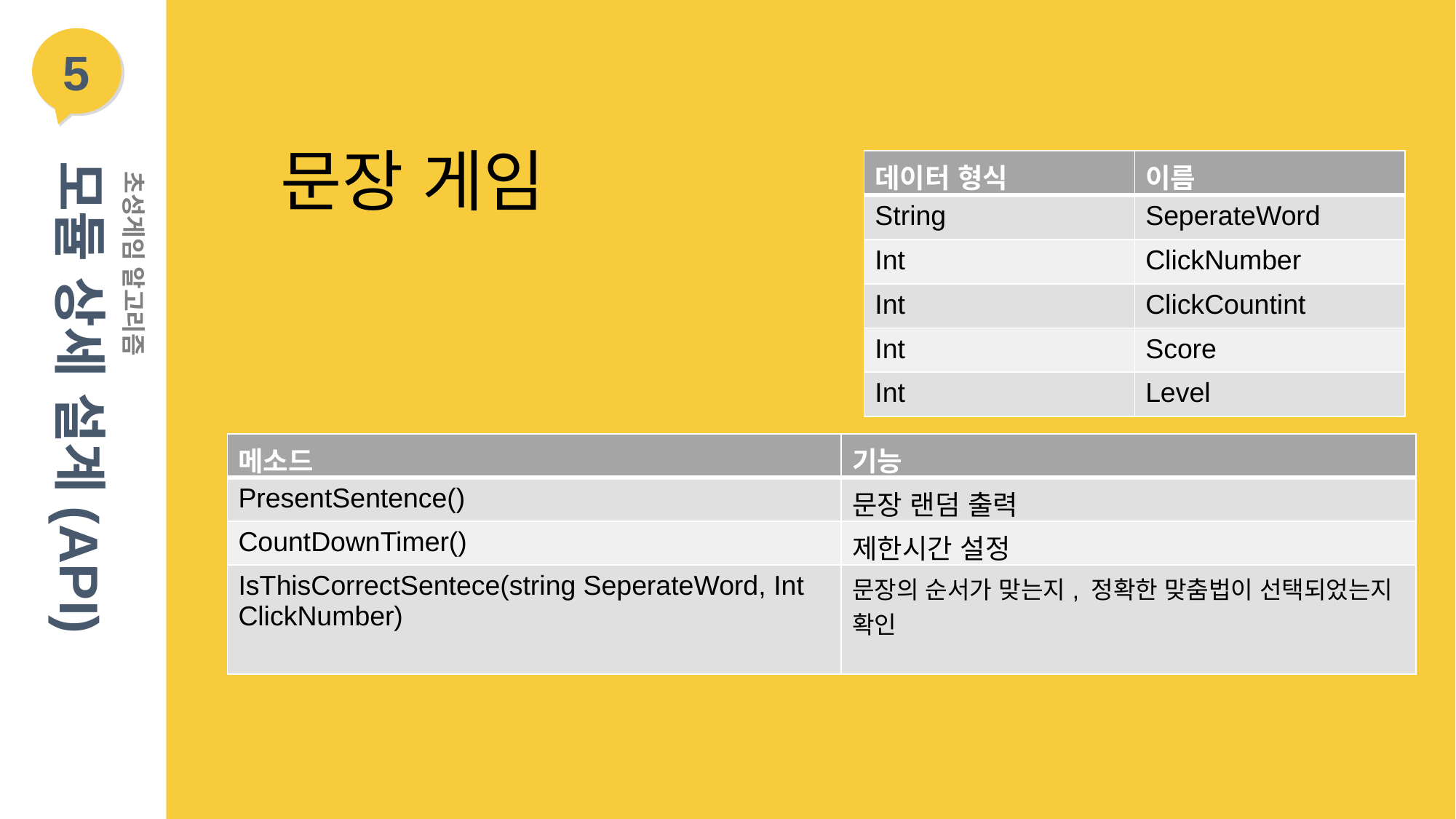

5

문장 게임
모듈 상세 설계(API)
| 데이터 형식 | 이름 |
| --- | --- |
| String | SeperateWord |
| Int | ClickNumber |
| Int | ClickCountint |
| Int | Score |
| Int | Level |
초성게임 알고리즘
| 메소드 | 기능 |
| --- | --- |
| PresentSentence() | 문장 랜덤 출력 |
| CountDownTimer() | 제한시간 설정 |
| IsThisCorrectSentece(string SeperateWord, Int ClickNumber) | 문장의 순서가 맞는지, 정확한 맞춤법이 선택되었는지 확인 |